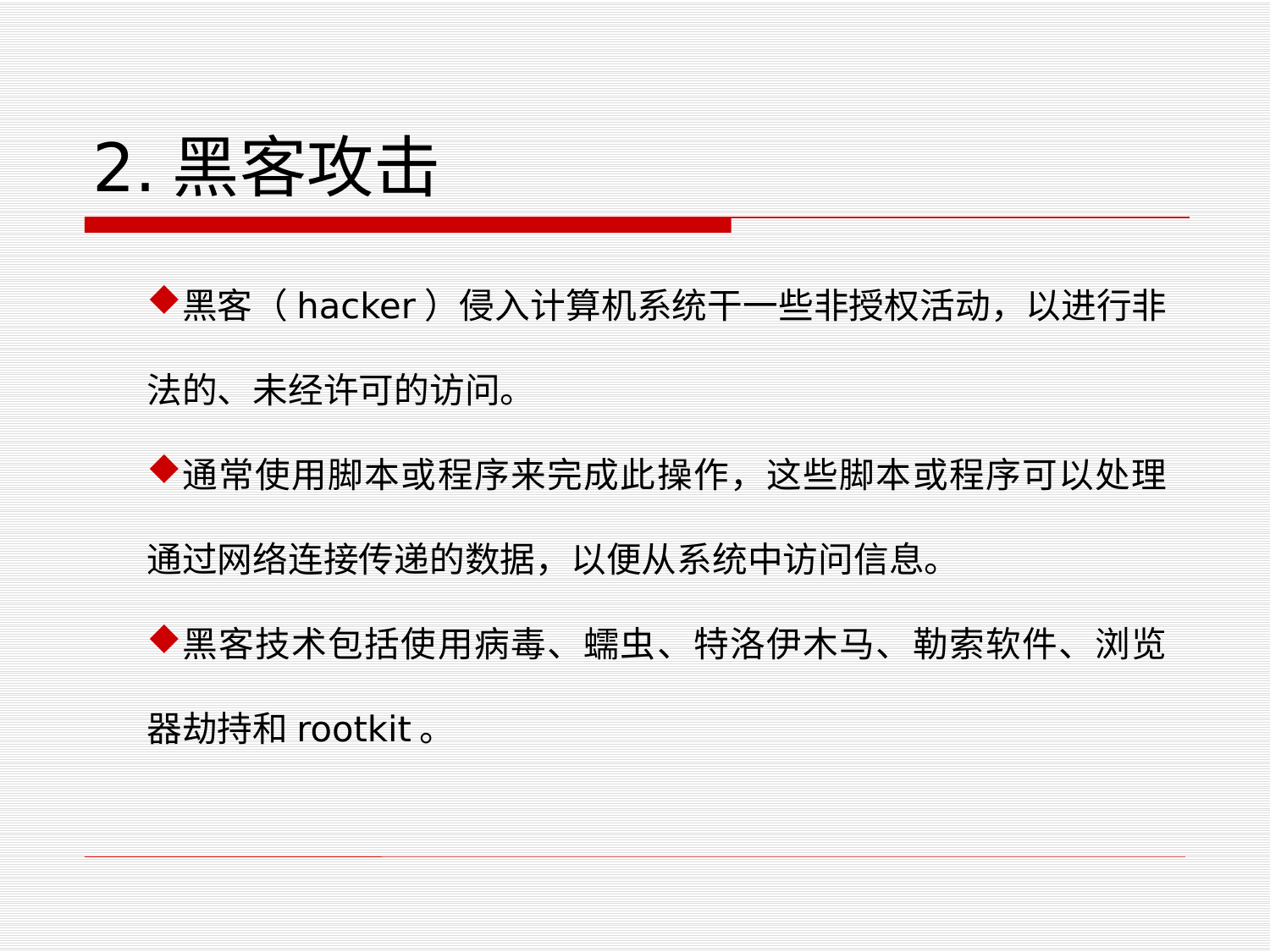

# 2.黑客攻击
黑客（hacker）侵入计算机系统干一些非授权活动，以进行非法的、未经许可的访问。
通常使用脚本或程序来完成此操作，这些脚本或程序可以处理通过网络连接传递的数据，以便从系统中访问信息。
黑客技术包括使用病毒、蠕虫、特洛伊木马、勒索软件、浏览器劫持和rootkit。